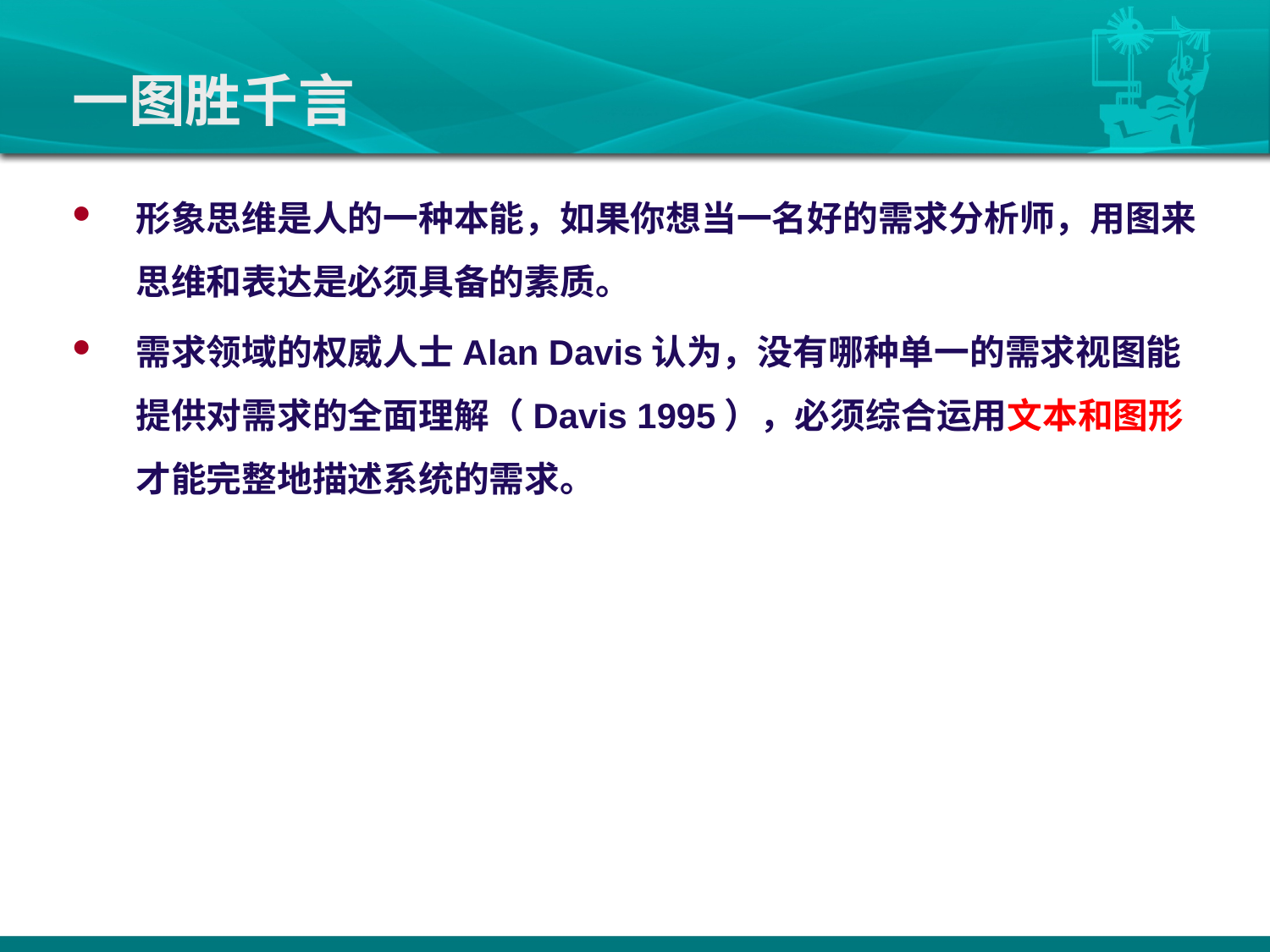

# 一图胜千言
形象思维是人的一种本能，如果你想当一名好的需求分析师，用图来思维和表达是必须具备的素质。
需求领域的权威人士Alan Davis认为，没有哪种单一的需求视图能提供对需求的全面理解（Davis 1995），必须综合运用文本和图形才能完整地描述系统的需求。